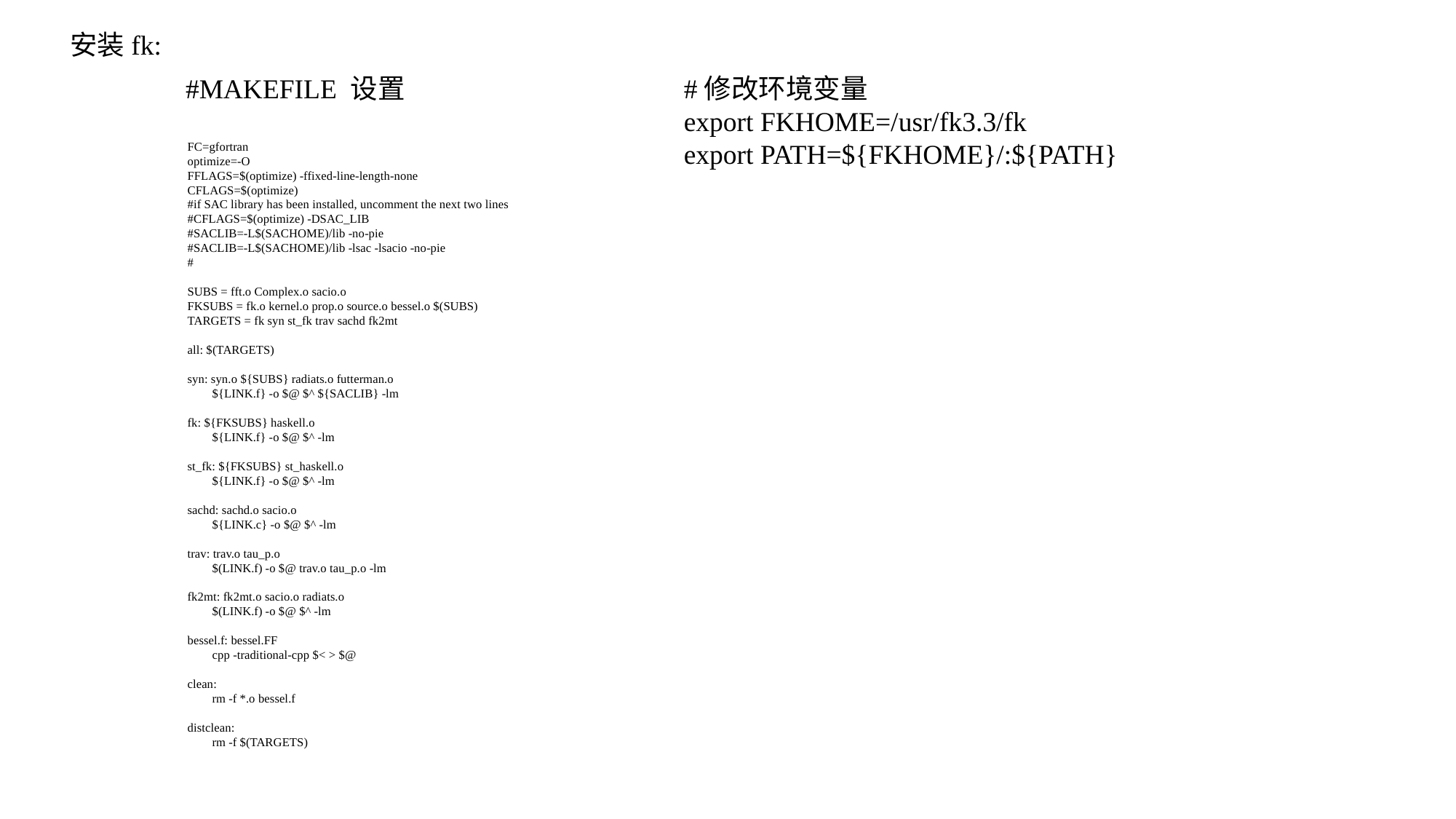

安装fk:
#MAKEFILE 设置
#修改环境变量
export FKHOME=/usr/fk3.3/fk
export PATH=${FKHOME}/:${PATH}
FC=gfortran
optimize=-O
FFLAGS=$(optimize) -ffixed-line-length-none
CFLAGS=$(optimize)
#if SAC library has been installed, uncomment the next two lines
#CFLAGS=$(optimize) -DSAC_LIB
#SACLIB=-L$(SACHOME)/lib -no-pie
#SACLIB=-L$(SACHOME)/lib -lsac -lsacio -no-pie
#

SUBS = fft.o Complex.o sacio.o
FKSUBS = fk.o kernel.o prop.o source.o bessel.o $(SUBS)
TARGETS = fk syn st_fk trav sachd fk2mt

all: $(TARGETS)

syn: syn.o ${SUBS} radiats.o futterman.o
        ${LINK.f} -o $@ $^ ${SACLIB} -lm

fk: ${FKSUBS} haskell.o
        ${LINK.f} -o $@ $^ -lm

st_fk: ${FKSUBS} st_haskell.o
        ${LINK.f} -o $@ $^ -lm

sachd: sachd.o sacio.o
        ${LINK.c} -o $@ $^ -lm

trav: trav.o tau_p.o
        $(LINK.f) -o $@ trav.o tau_p.o -lm

fk2mt: fk2mt.o sacio.o radiats.o
        $(LINK.f) -o $@ $^ -lm

bessel.f: bessel.FF
        cpp -traditional-cpp $< > $@

clean:
        rm -f *.o bessel.f

distclean:
        rm -f $(TARGETS)